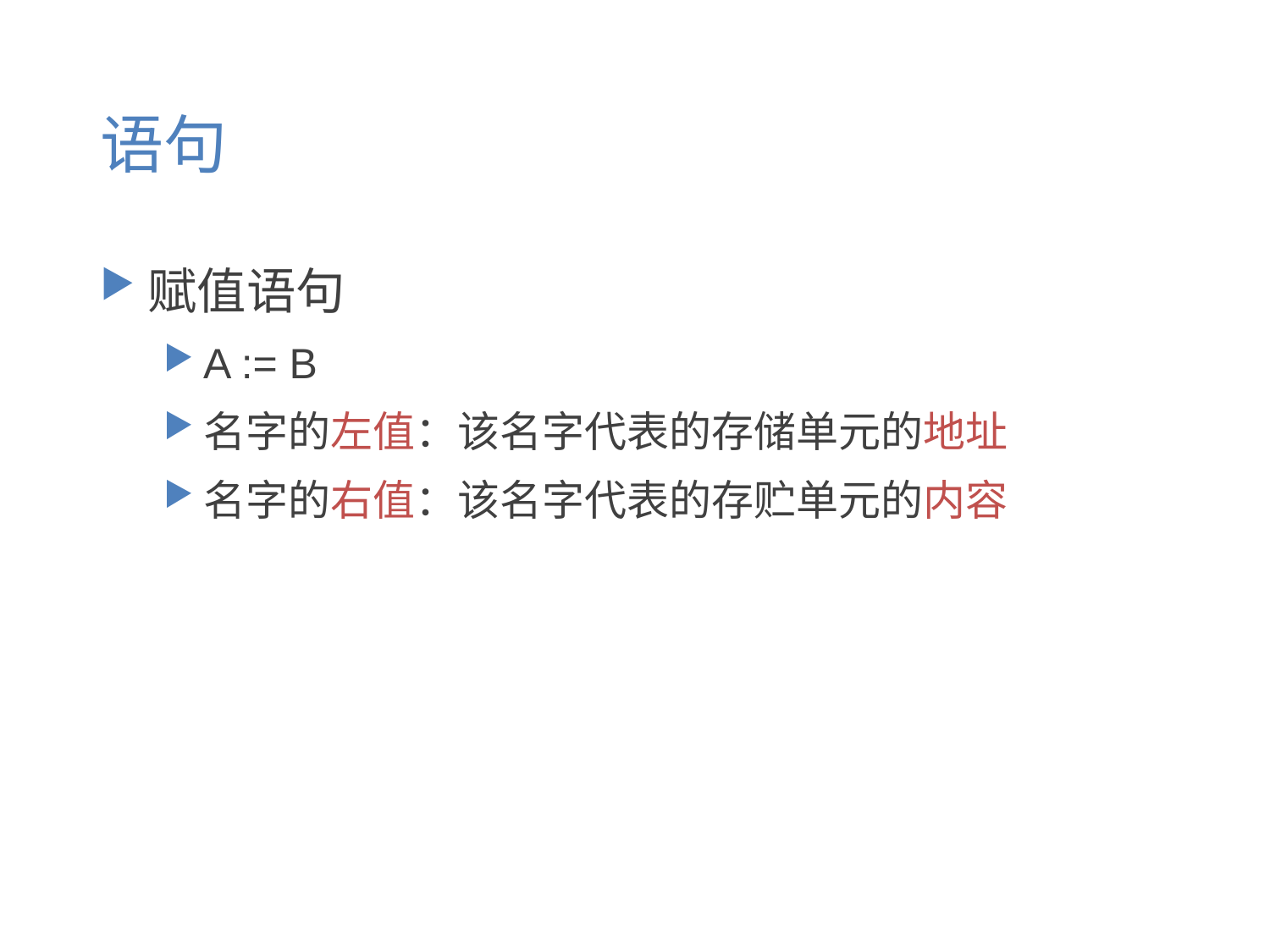

# 语句
赋值语句
A := B
名字的左值：该名字代表的存储单元的地址
名字的右值：该名字代表的存贮单元的内容